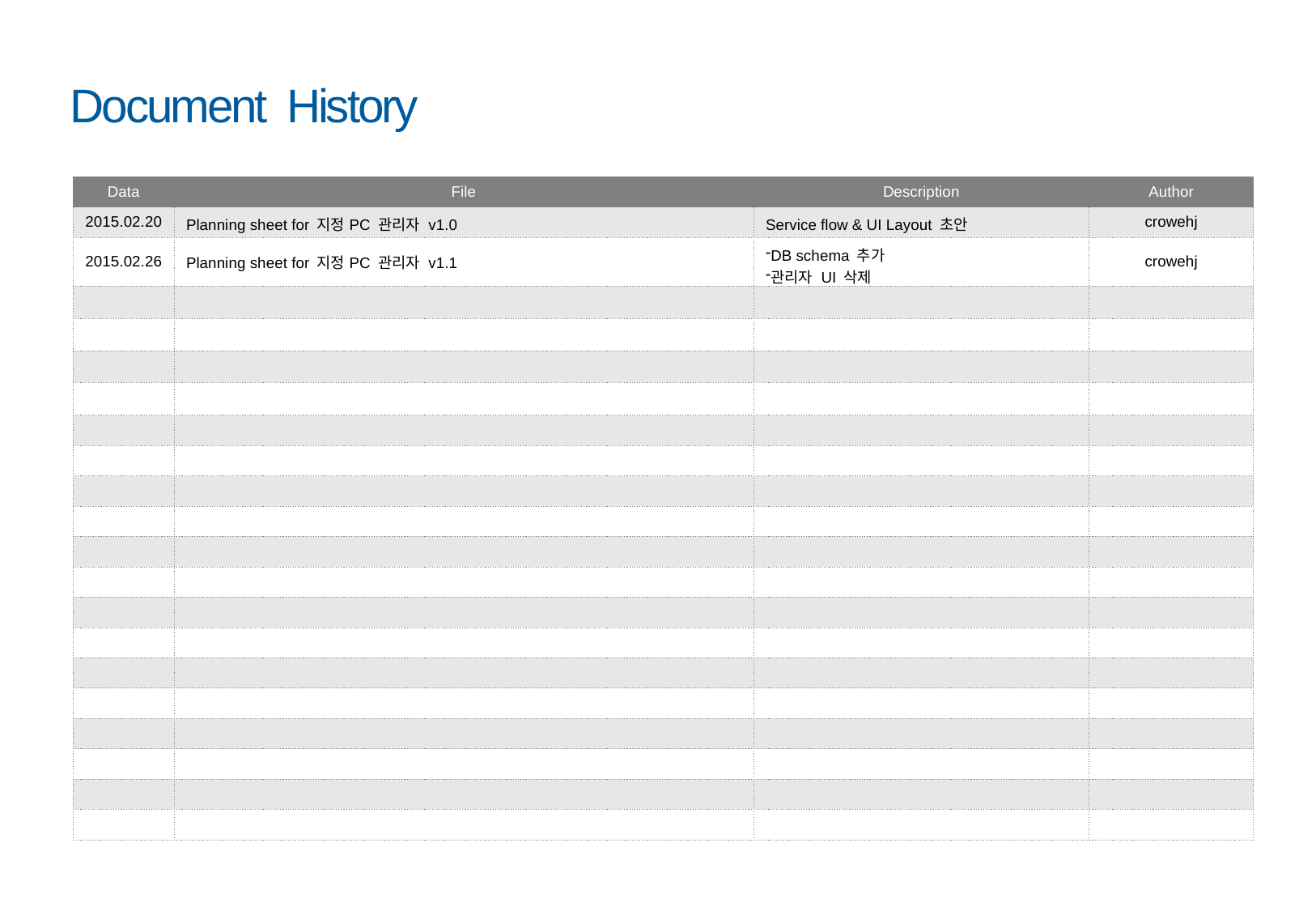

| Data | File | Description | Author |
| --- | --- | --- | --- |
| 2015.02.20 | Planning sheet for 지정PC 관리자 v1.0 | Service flow & UI Layout 초안 | crowehj |
| 2015.02.26 | Planning sheet for 지정PC 관리자 v1.1 | DB schema 추가 관리자 UI 삭제 | crowehj |
|  |  |  |  |
|  |  |  |  |
|  |  |  |  |
|  |  |  |  |
|  |  |  |  |
|  |  |  |  |
|  |  |  |  |
|  |  |  |  |
|  |  |  |  |
|  |  |  |  |
|  |  |  |  |
|  |  |  |  |
|  |  |  |  |
|  |  |  |  |
|  |  |  |  |
|  |  |  |  |
|  |  |  |  |
|  |  |  |  |